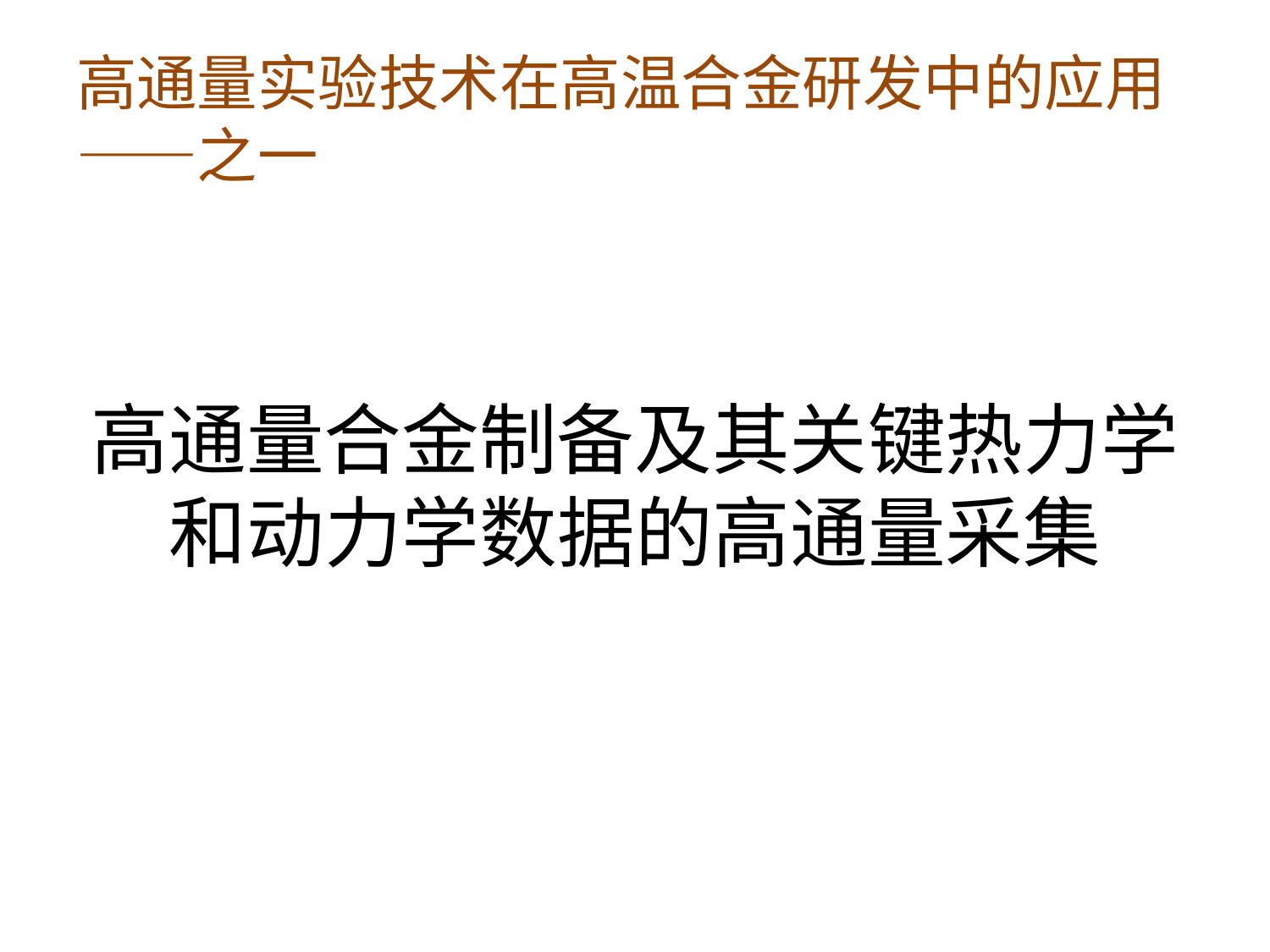

# 高通量实验技术在高温合金研发中的应用——之一

高通量合金制备及其关键热力学和动力学数据的高通量采集